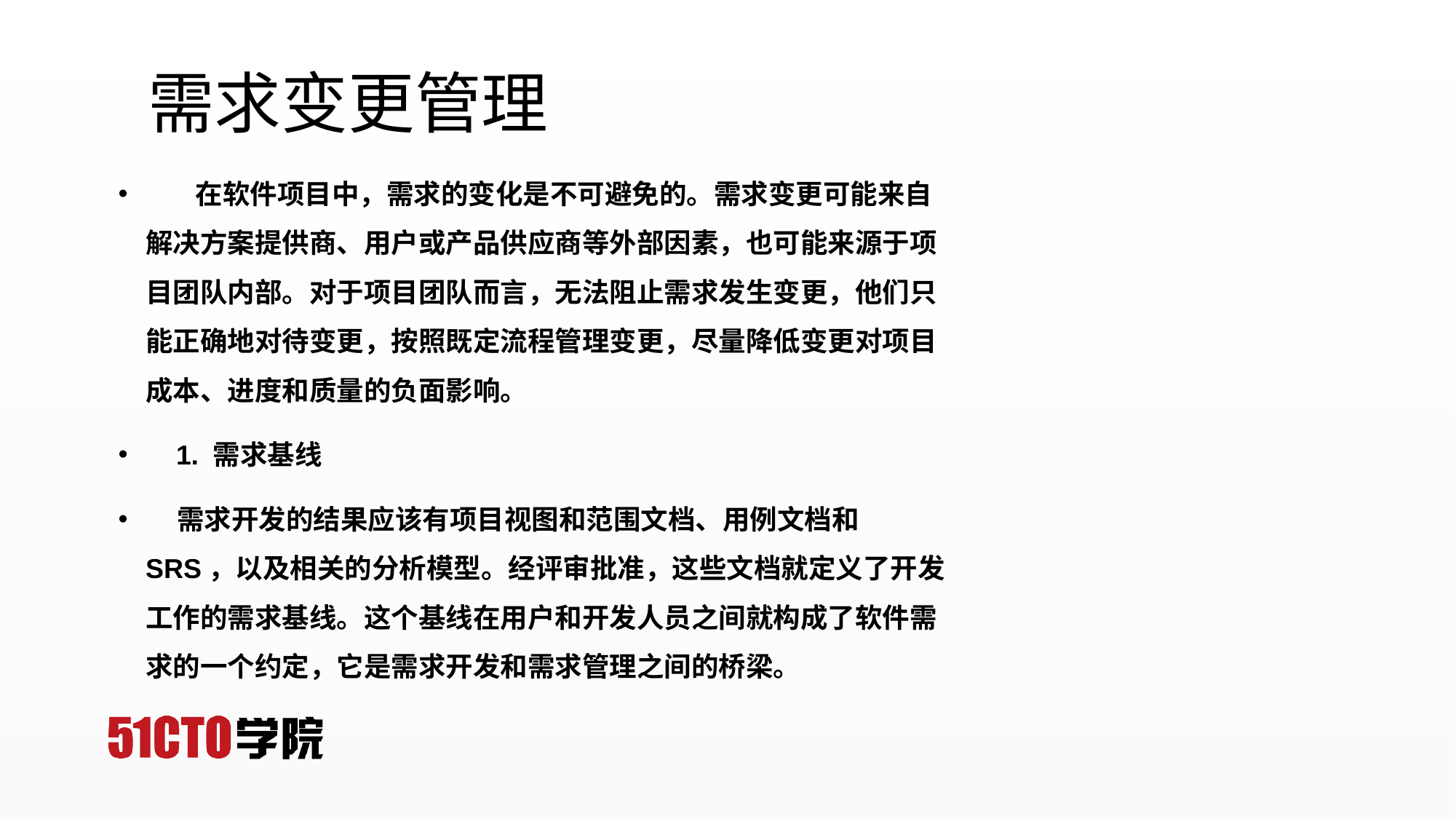

# 需求变更管理
       在软件项目中，需求的变化是不可避免的。需求变更可能来自解决方案提供商、用户或产品供应商等外部因素，也可能来源于项目团队内部。对于项目团队而言，无法阻止需求发生变更，他们只能正确地对待变更，按照既定流程管理变更，尽量降低变更对项目成本、进度和质量的负面影响。
    1. 需求基线
    需求开发的结果应该有项目视图和范围文档、用例文档和SRS，以及相关的分析模型。经评审批准，这些文档就定义了开发工作的需求基线。这个基线在用户和开发人员之间就构成了软件需求的一个约定，它是需求开发和需求管理之间的桥梁。